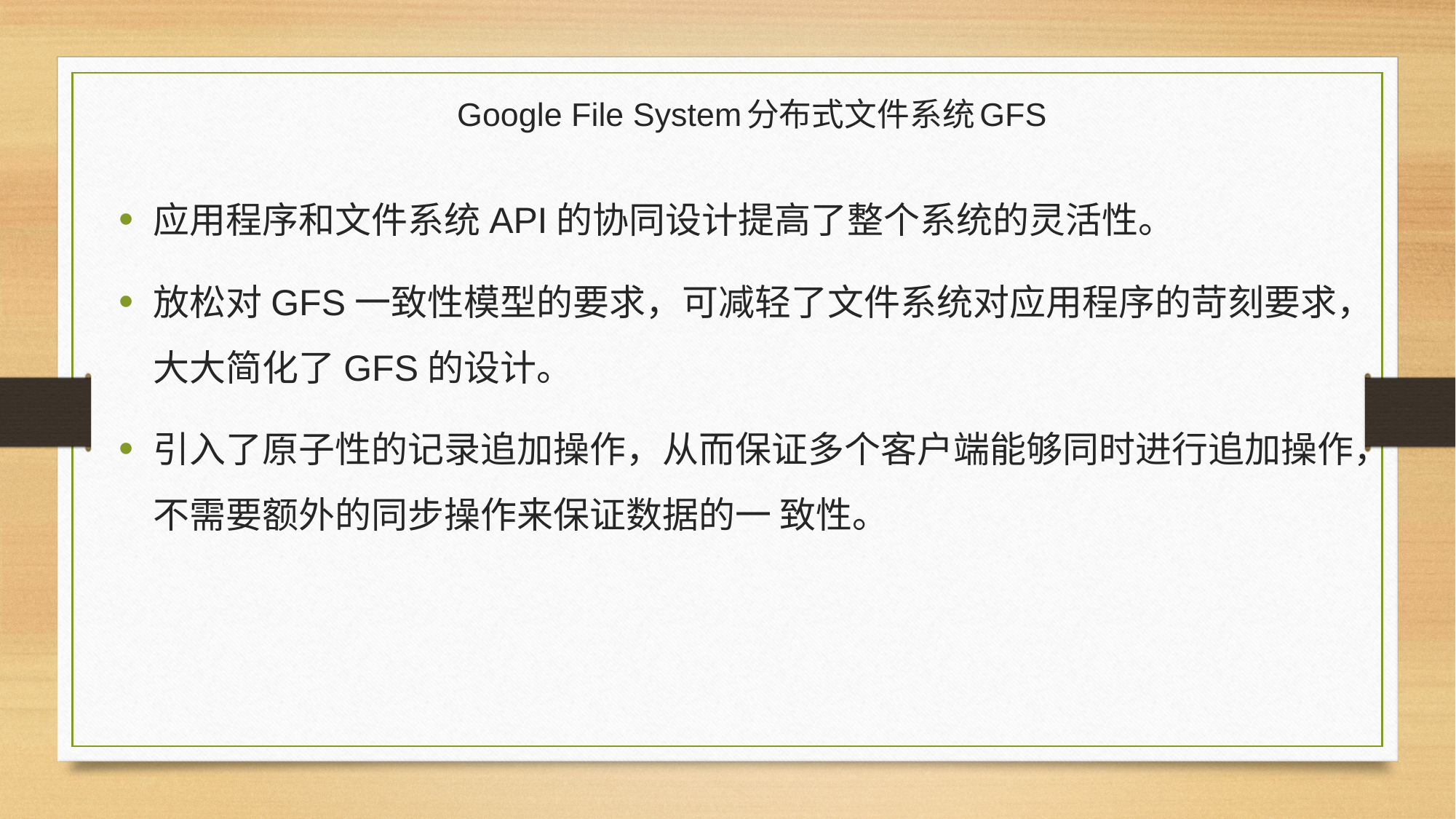

# Google File System分布式文件系统GFS
应用程序和文件系统API的协同设计提高了整个系统的灵活性。
放松对GFS一致性模型的要求，可减轻了文件系统对应用程序的苛刻要求，大大简化了GFS的设计。
引入了原子性的记录追加操作，从而保证多个客户端能够同时进行追加操作，不需要额外的同步操作来保证数据的一 致性。